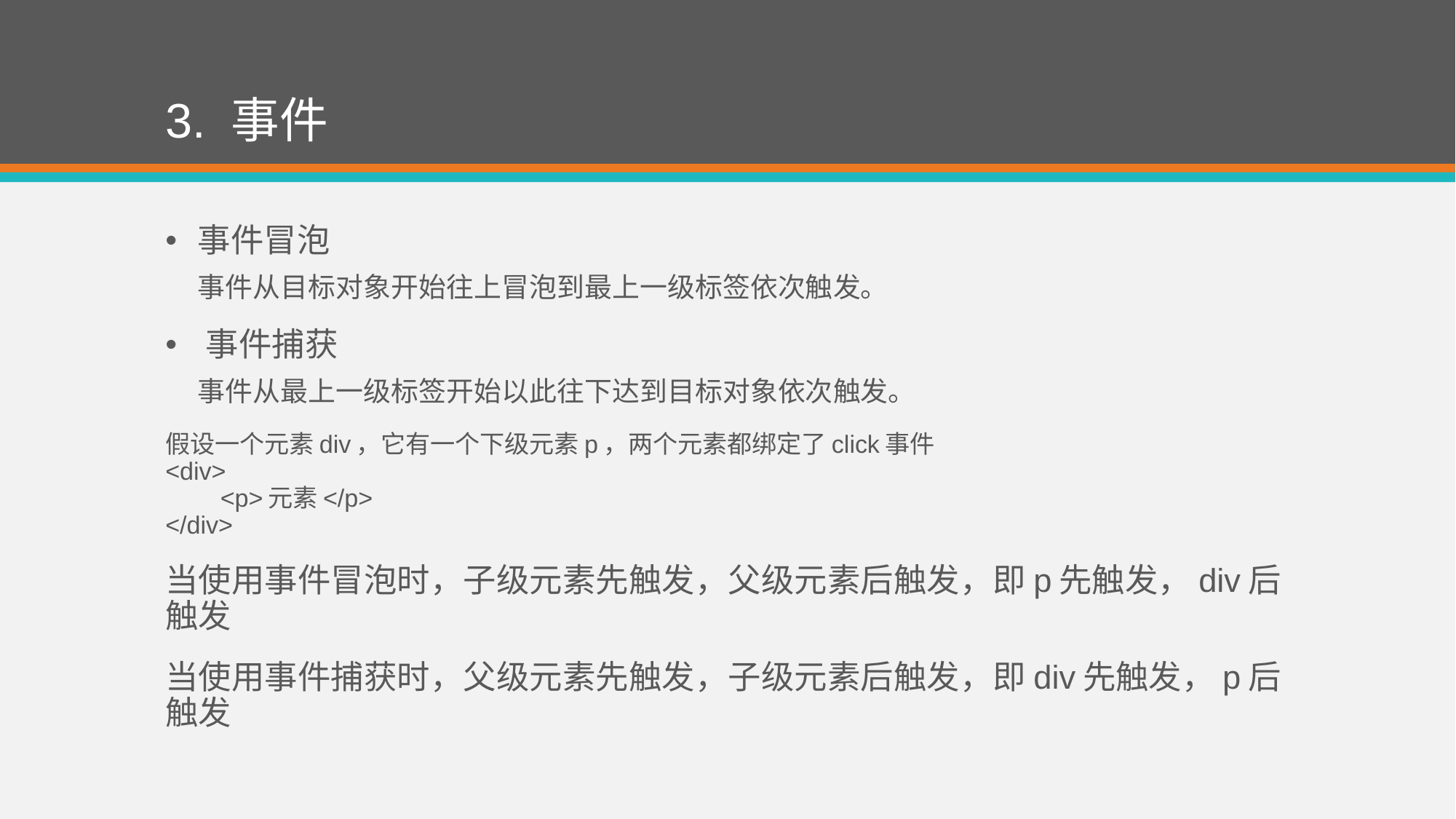

# 3. 事件
事件冒泡
事件从目标对象开始往上冒泡到最上一级标签依次触发。
事件捕获
事件从最上一级标签开始以此往下达到目标对象依次触发。
假设一个元素div，它有一个下级元素p，两个元素都绑定了click事件
<div>
　　<p>元素</p>
</div>
当使用事件冒泡时，子级元素先触发，父级元素后触发，即p先触发，div后触发
当使用事件捕获时，父级元素先触发，子级元素后触发，即div先触发，p后触发